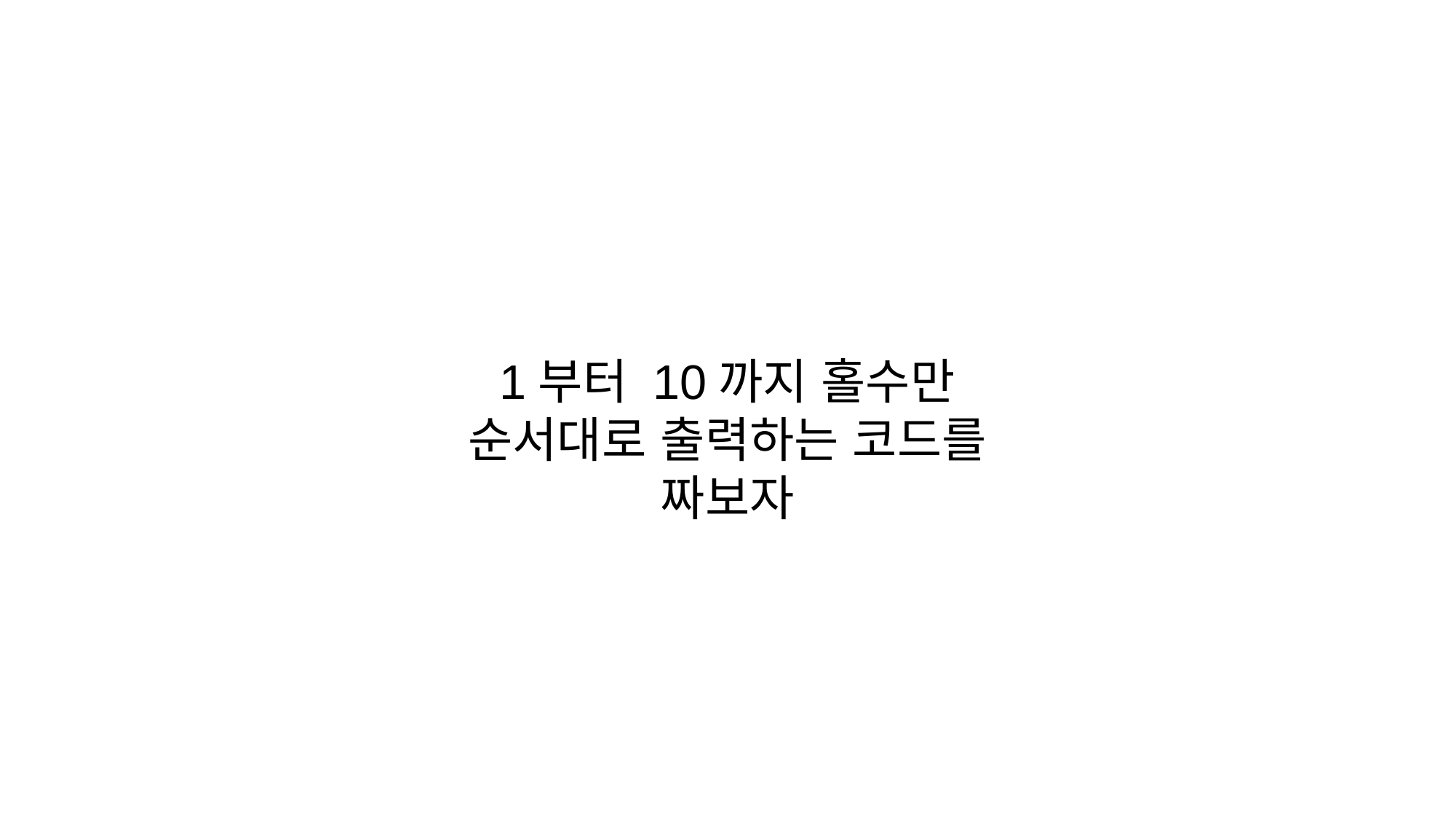

1부터 10까지 홀수만 순서대로 출력하는 코드를 짜보자